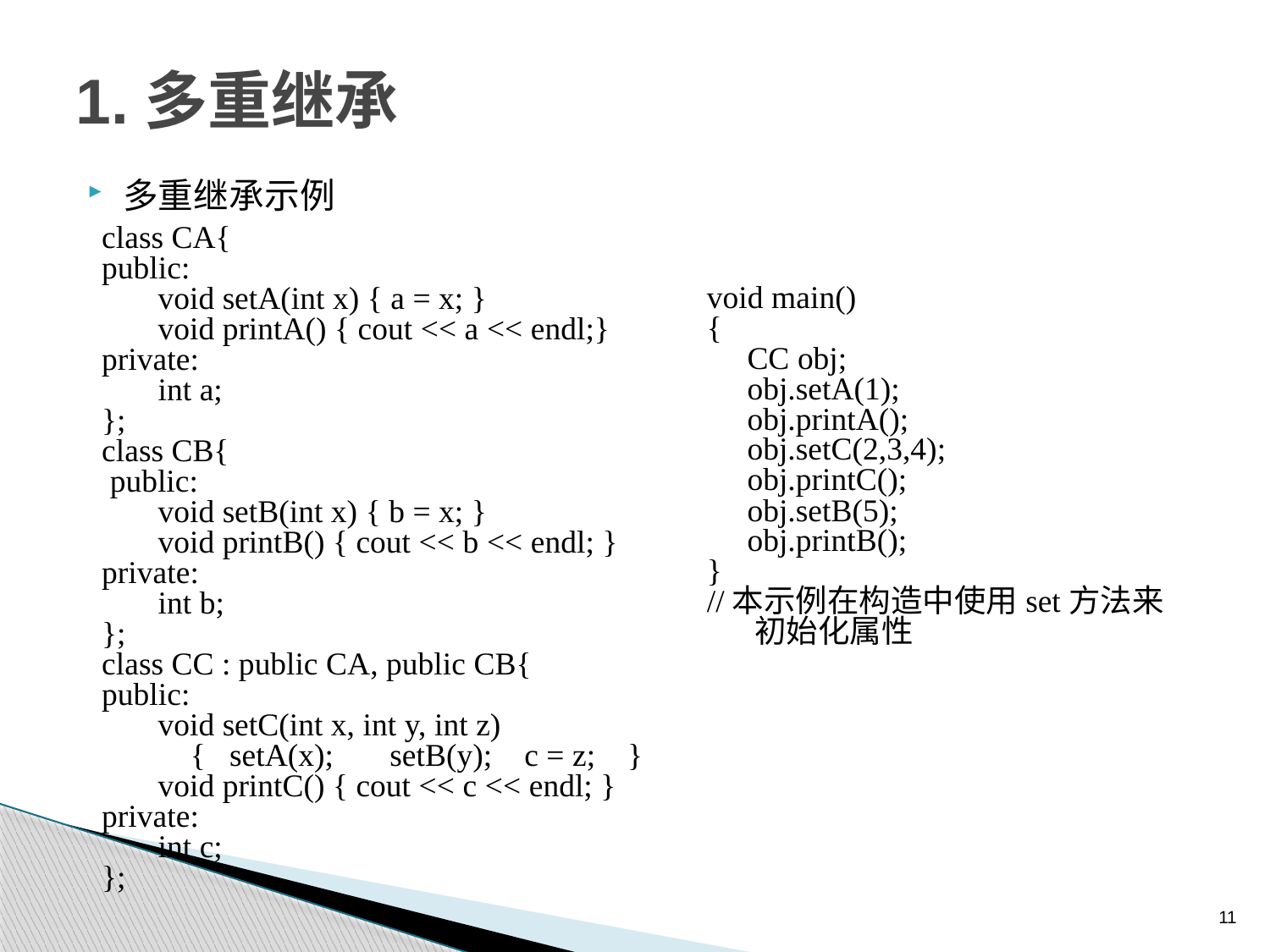

# 1.多重继承
多重继承示例

class CA{
public:
       void setA(int x) { a = x; }
       void printA() { cout << a << endl;}
private:
       int a;
};
class CB{
 public:
       void setB(int x) { b = x; }
       void printB() { cout << b << endl; }
private:
       int b;
};
class CC : public CA, public CB{
public:
       void setC(int x, int y, int z)
           {   setA(x);       setB(y);    c = z;    }
       void printC() { cout << c << endl; }
private:
       int c;
};
void main()
{
     CC obj;
     obj.setA(1);
     obj.printA();
     obj.setC(2,3,4);
     obj.printC();
     obj.setB(5);
     obj.printB();
}
//本示例在构造中使用set方法来初始化属性

11